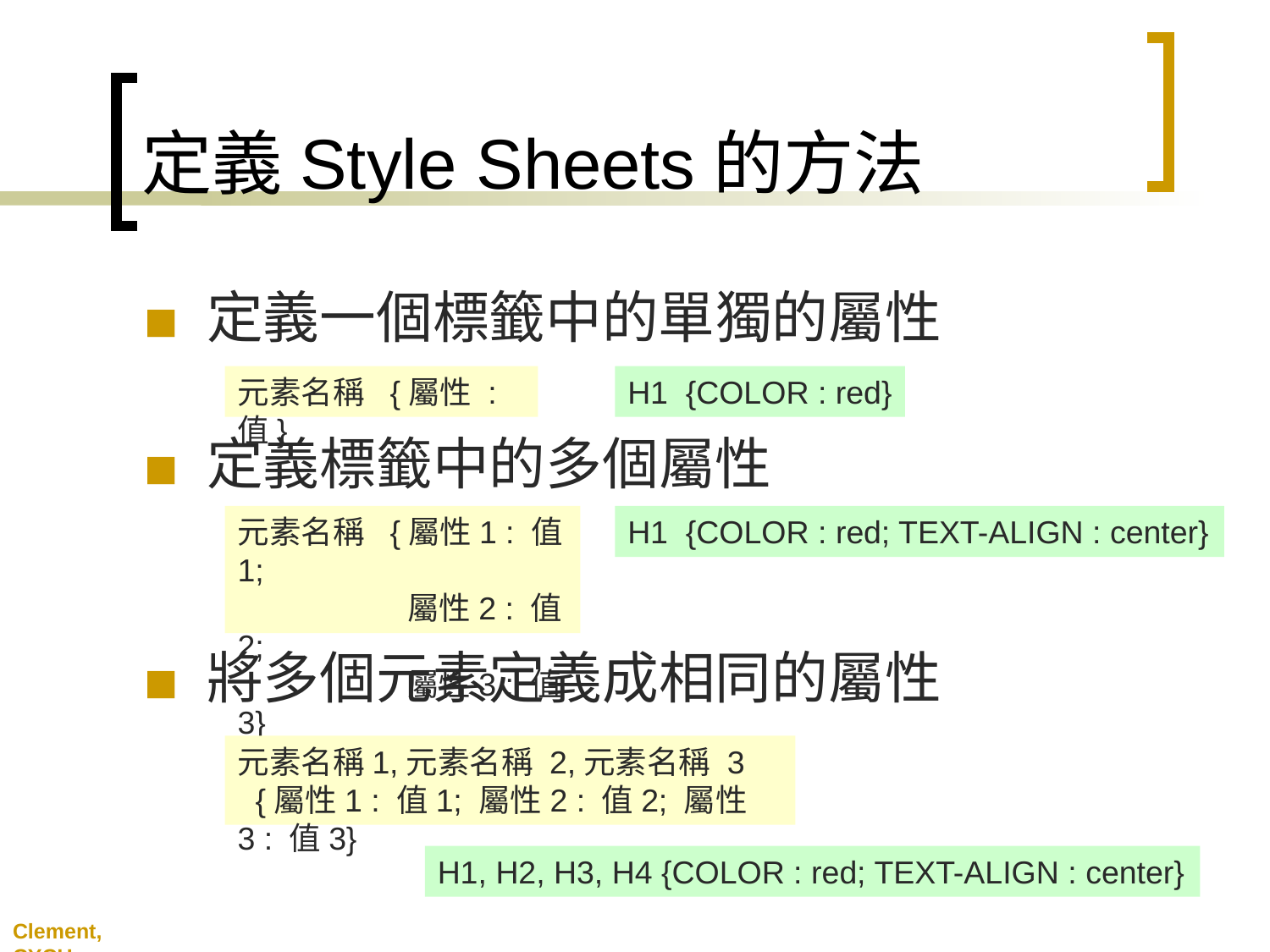

# 定義Style Sheets的方法
定義一個標籤中的單獨的屬性
定義標籤中的多個屬性
將多個元素定義成相同的屬性
元素名稱  {屬性 : 值}
H1  {COLOR : red}
元素名稱  {屬性1 : 值1;
	    屬性2 : 值2;
	    屬性3 : 值3}
H1  {COLOR : red; TEXT-ALIGN : center}
元素名稱1,元素名稱 2,元素名稱 3
  {屬性1 : 值1; 屬性2 : 值2; 屬性3 : 值3}
H1, H2, H3, H4 {COLOR : red; TEXT-ALIGN : center}